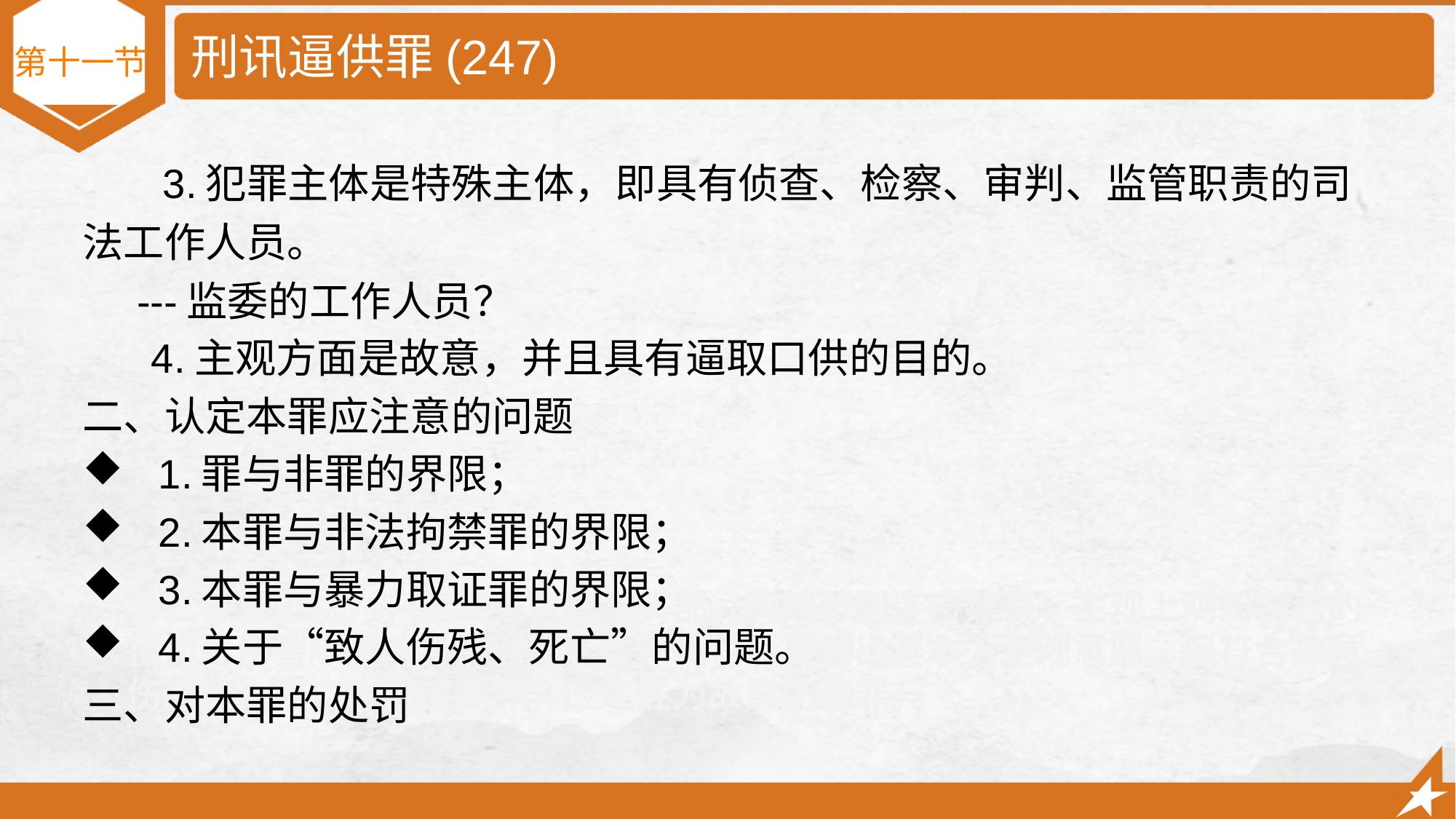

# 刑讯逼供罪(247)
第十一节
       3.犯罪主体是特殊主体，即具有侦查、检察、审判、监管职责的司法工作人员。
     ---监委的工作人员？
      4.主观方面是故意，并且具有逼取口供的目的。
二、认定本罪应注意的问题
  1.罪与非罪的界限；
  2.本罪与非法拘禁罪的界限；
  3.本罪与暴力取证罪的界限；
  4.关于“致人伤残、死亡”的问题。
三、对本罪的处罚

第三种意见认为，王某某对陈某头部、胸部分别连击数拳，主观上明知自己的行为会伤害陈某的身体健康，虽然死亡后果超出其本人主观意愿，但符合故意伤害致人死亡的构成要件，应定性为故意伤害罪。